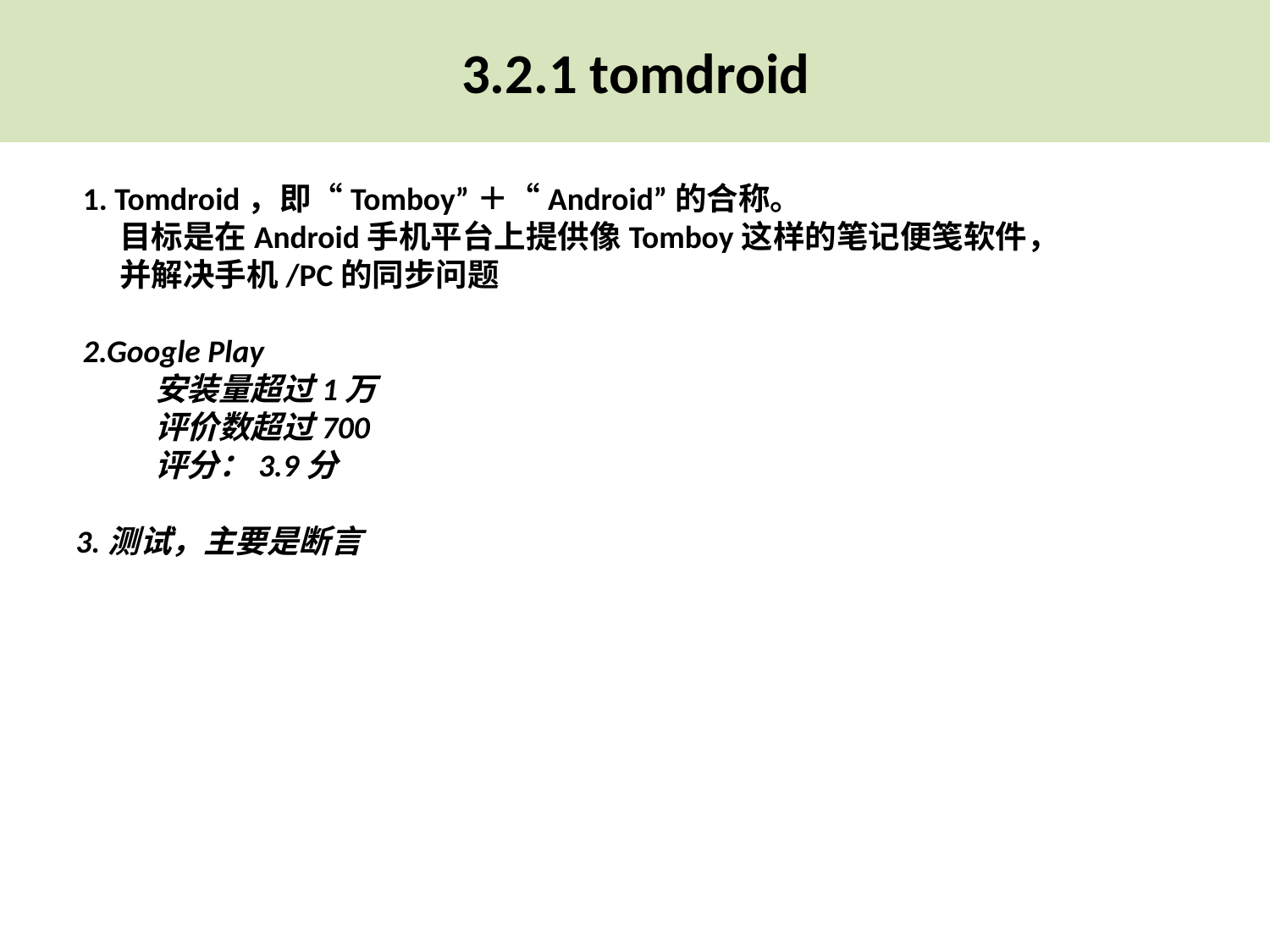

3.2.1 tomdroid
 1. Tomdroid，即“Tomboy”＋“Android”的合称。
     目标是在Android手机平台上提供像Tomboy这样的笔记便笺软件，
     并解决手机/PC的同步问题

 2.Google Play
          安装量超过1万
          评价数超过700
          评分：3.9分

3.测试，主要是断言